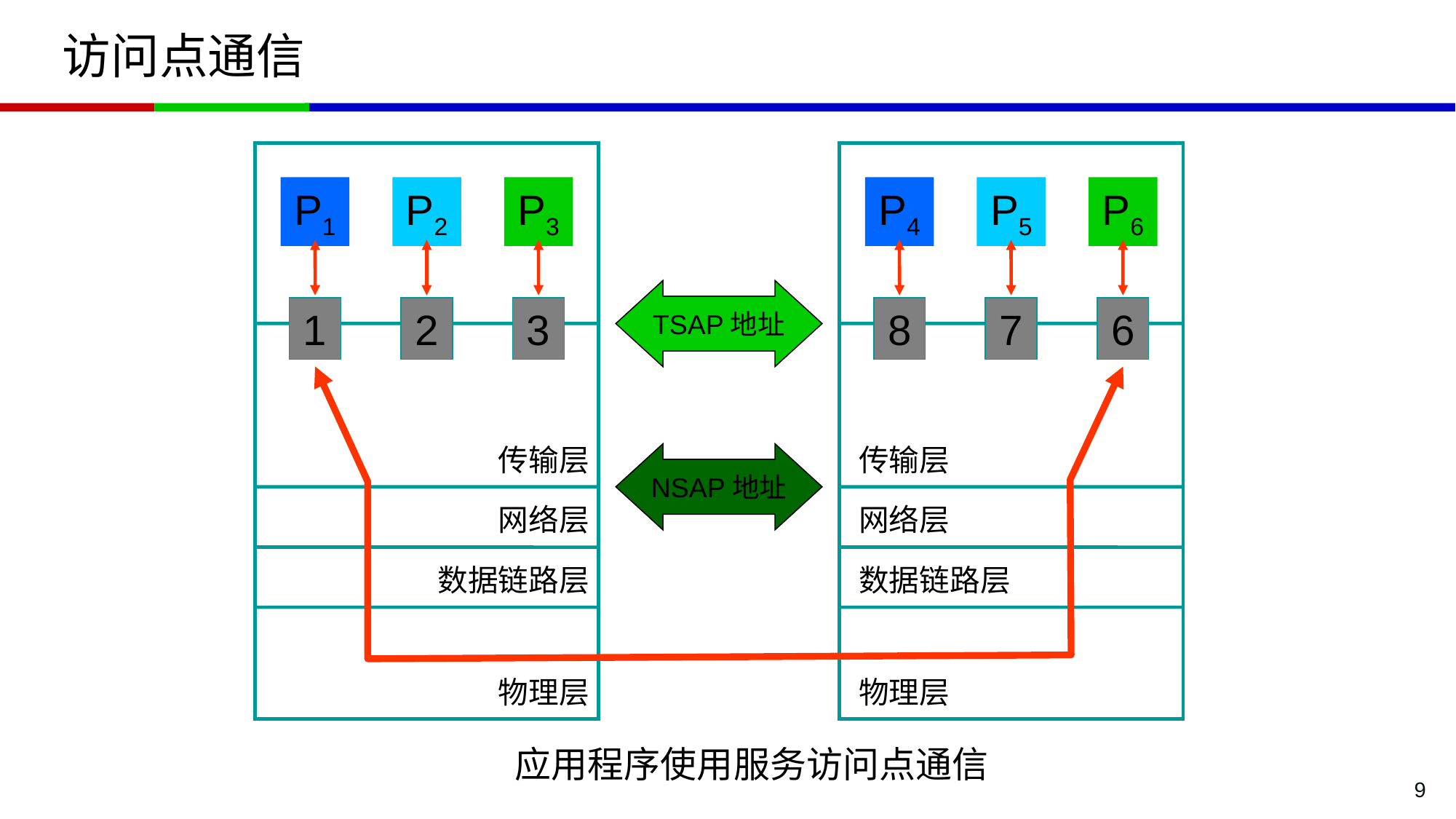

# 访问点通信

P1
P2
P3
P4
P5
P6

TSAP地址
1
2
3
8
7
6

传输层
传输层
NSAP地址

网络层
网络层

数据链路层
数据链路层

物理层
物理层
应用程序使用服务访问点通信
9